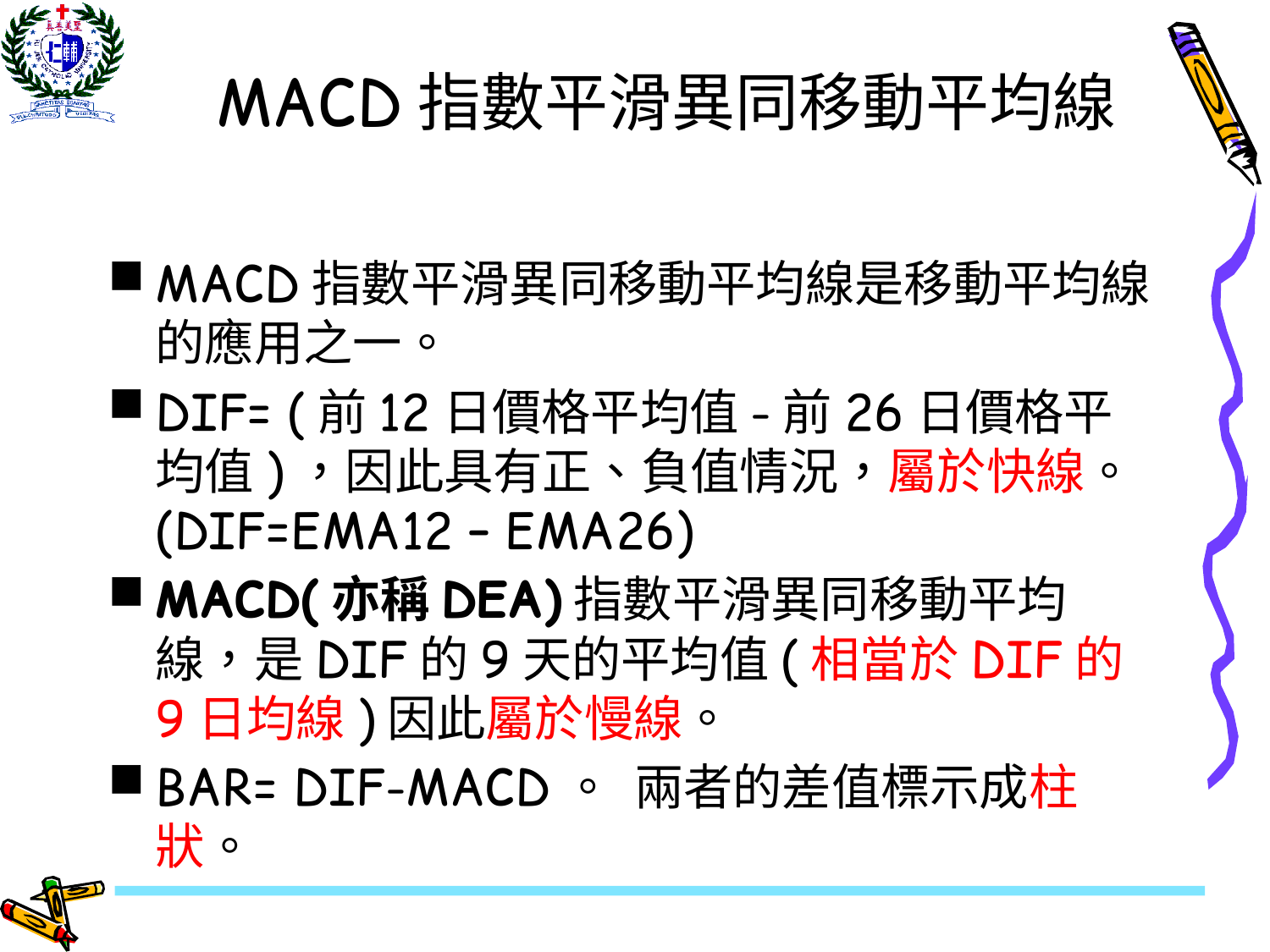

# MACD指數平滑異同移動平均線
MACD指數平滑異同移動平均線是移動平均線的應用之一。
DIF= (前12日價格平均值-前26日價格平均值)，因此具有正、負值情況，屬於快線。(DIF=EMA12 – EMA26)
MACD(亦稱DEA)指數平滑異同移動平均線，是DIF的9天的平均值(相當於DIF的9日均線)因此屬於慢線。
BAR= DIF-MACD。  兩者的差值標示成柱狀。